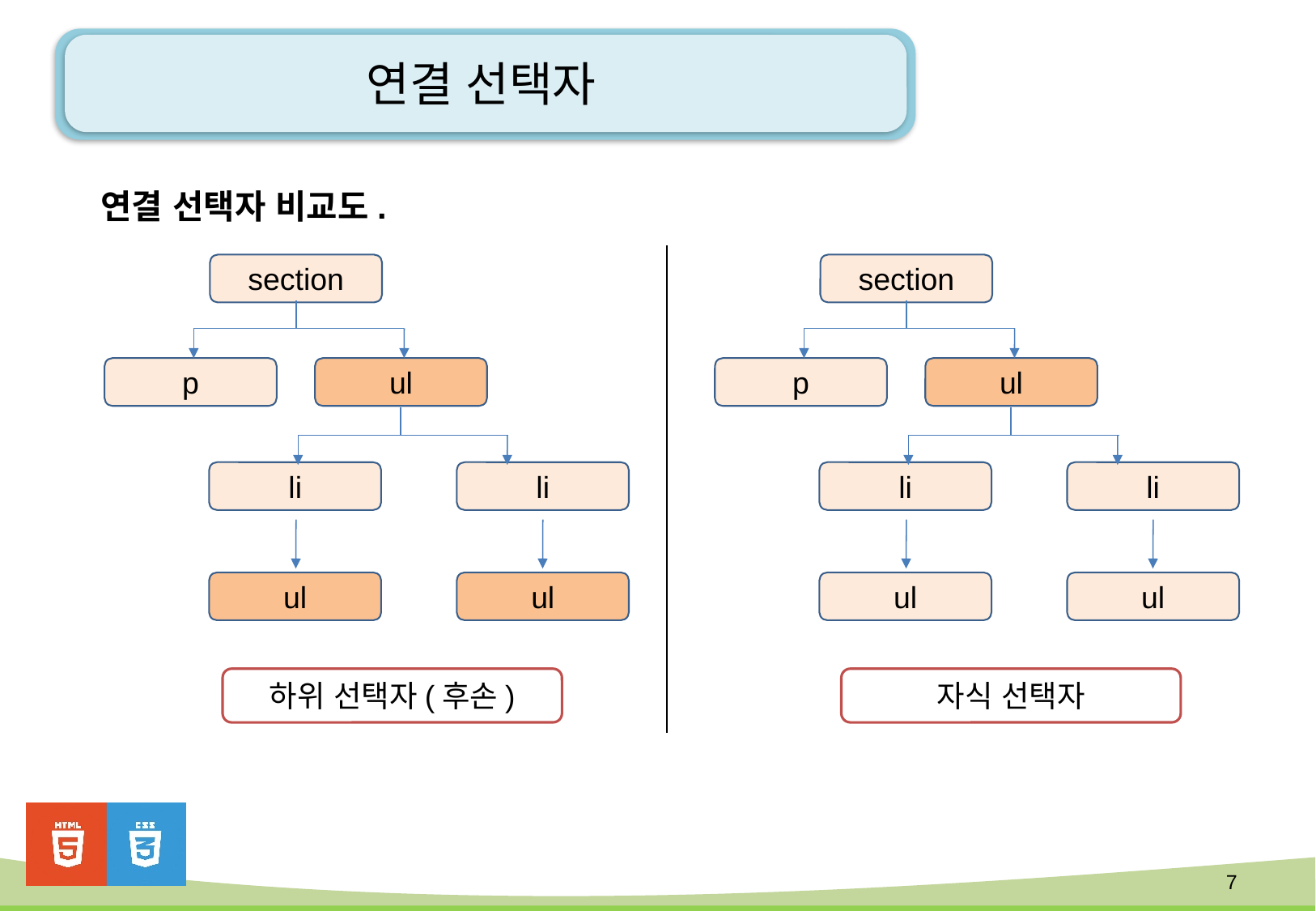

# 연결 선택자
연결 선택자 비교도.
section
p
ul
li
li
ul
ul
section
p
ul
li
li
ul
ul
하위 선택자(후손)
자식 선택자
7